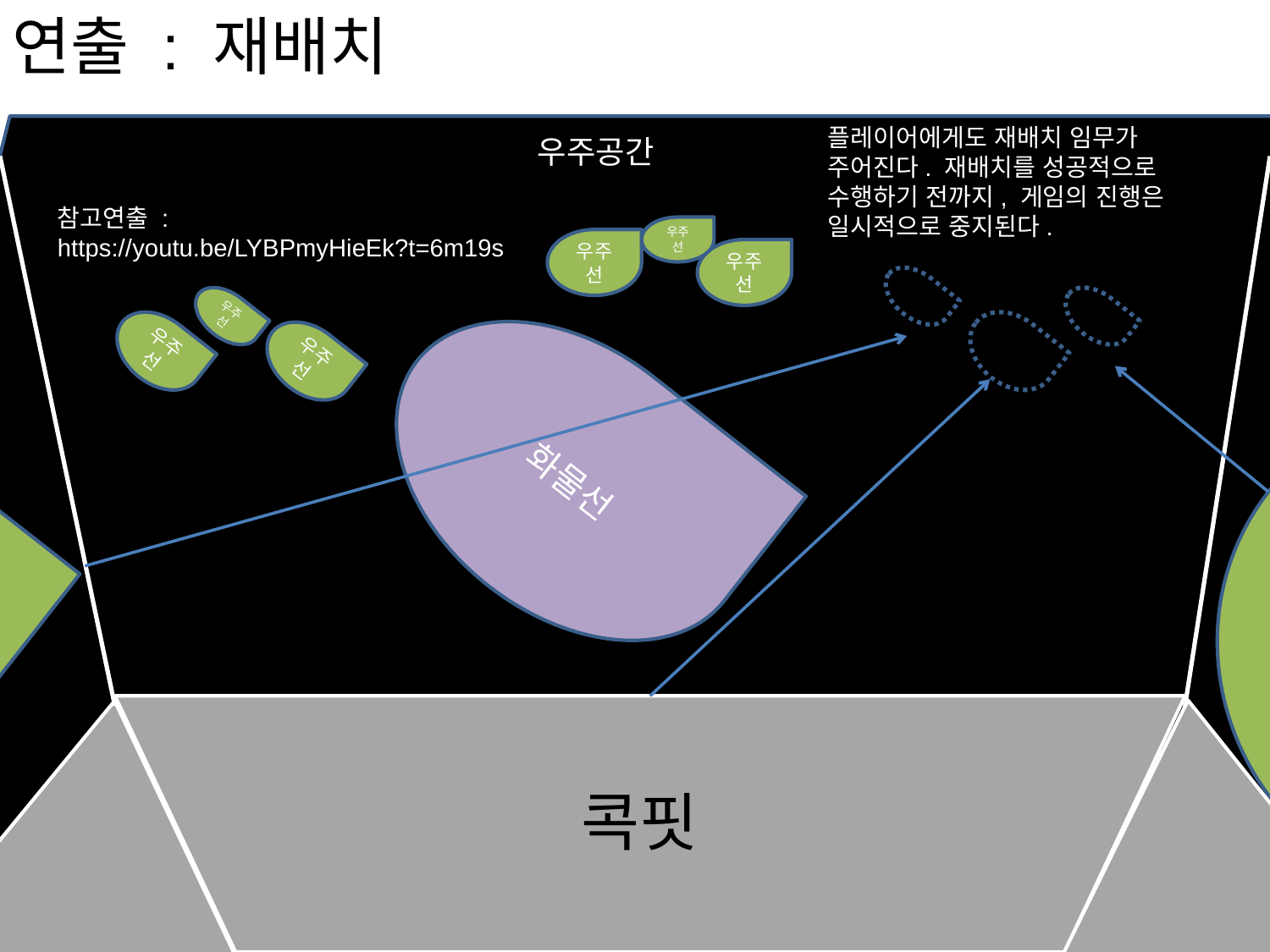

연출 : 재배치

플레이어에게도 재배치 임무가 주어진다. 재배치를 성공적으로 수행하기 전까지, 게임의 진행은 일시적으로 중지된다.
우주공간
참고연출 :
https://youtu.be/LYBPmyHieEk?t=6m19s
우주선
우주선
우주선

우주선

우주선
우주선
우주선
화물선
우주선

콕핏